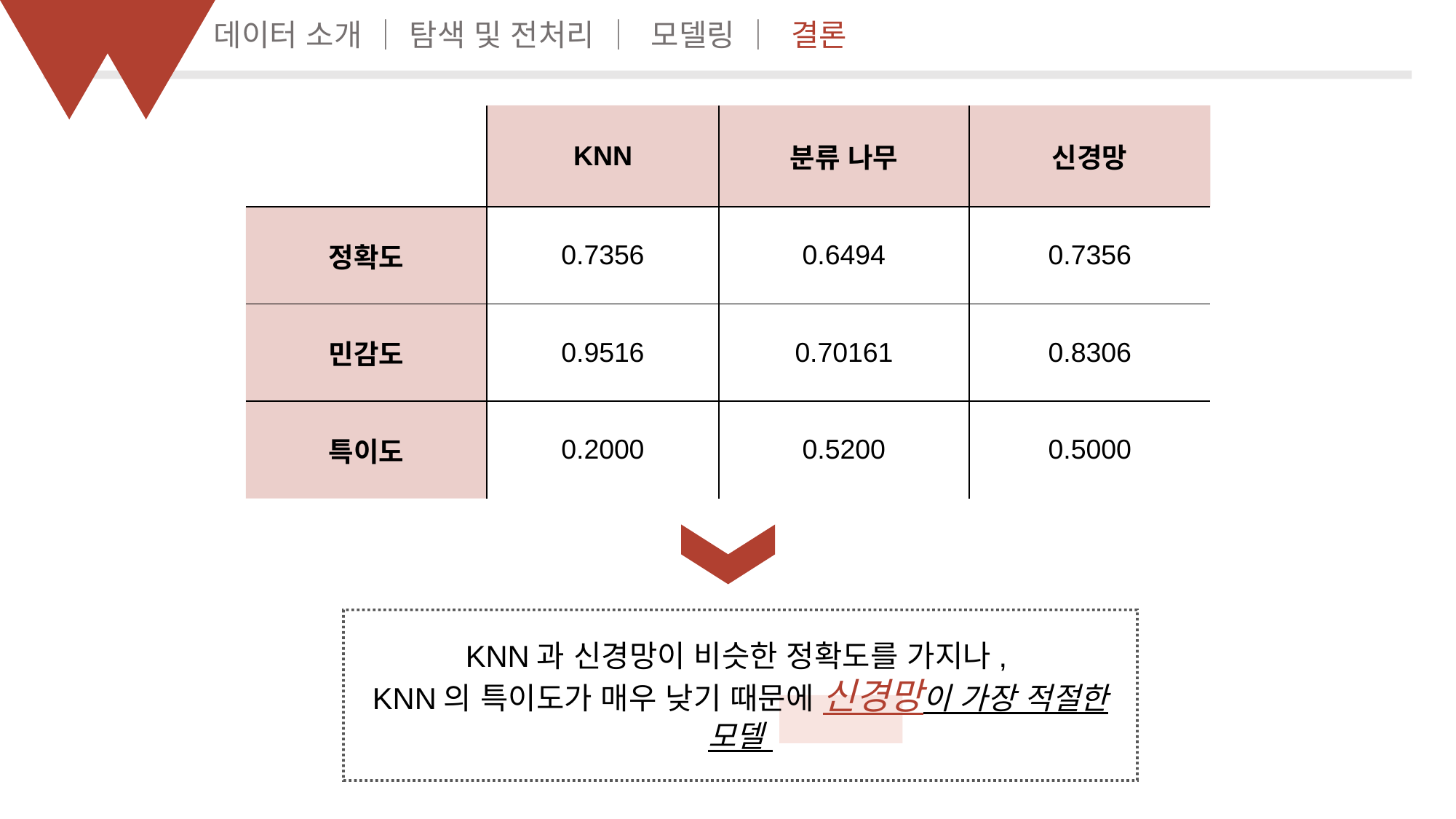

4
데이터 소개 │ 탐색 및 전처리 │  모델링 │  결론

|  | KNN | 분류 나무 | 신경망 |
| --- | --- | --- | --- |
| 정확도 | 0.7356 | 0.6494 | 0.7356 |
| 민감도 | 0.9516 | 0.70161 | 0.8306 |
| 특이도 | 0.2000 | 0.5200 | 0.5000 |

KNN과 신경망이 비슷한 정확도를 가지나,
KNN의 특이도가 매우 낮기 때문에 신경망이 가장 적절한 모델